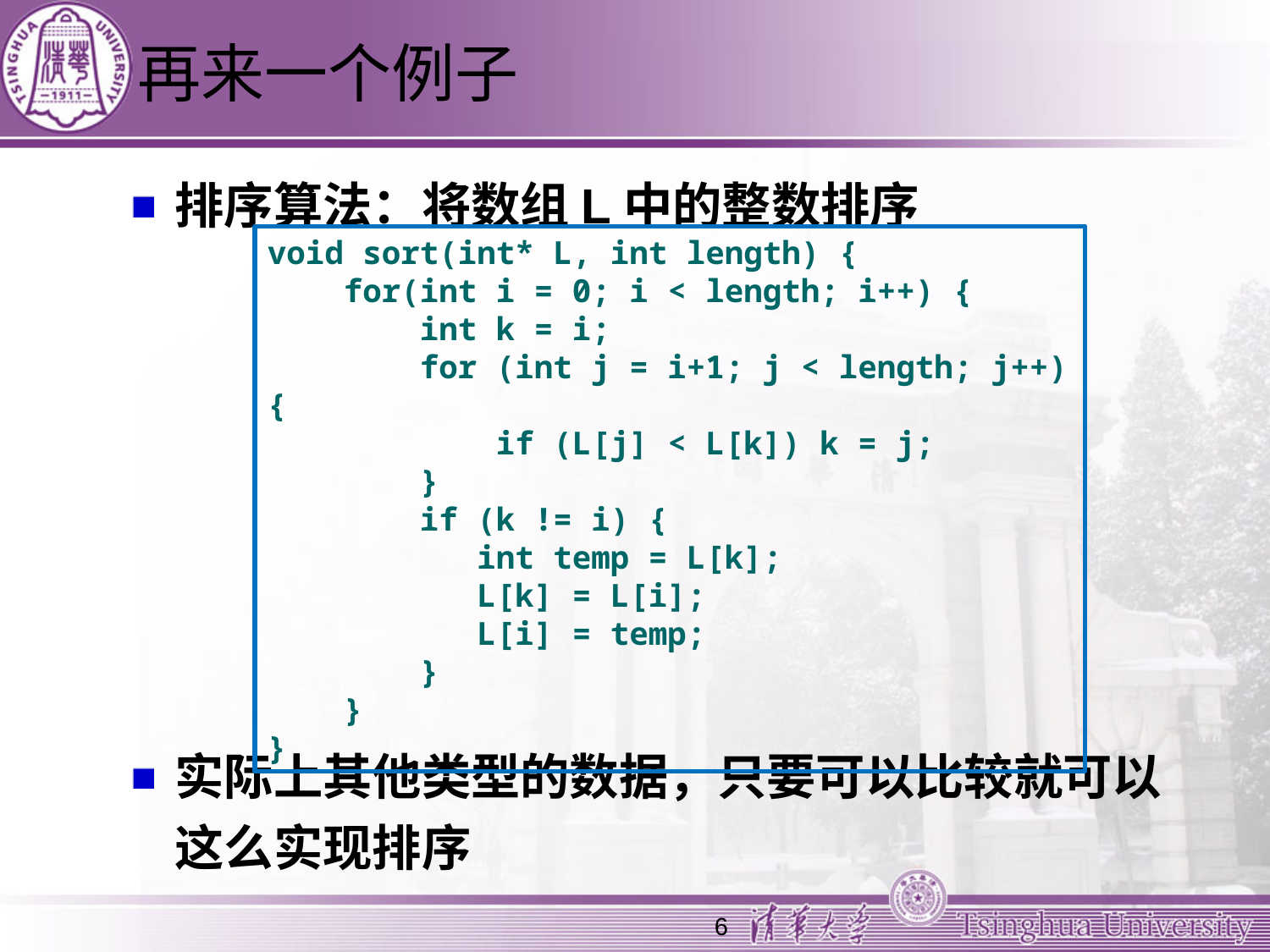

# 再来一个例子
排序算法：将数组L中的整数排序

实际上其他类型的数据，只要可以比较就可以这么实现排序
void sort(int* L, int length) {
    for(int i = 0; i < length; i++) {
        int k = i;
        for (int j = i+1; j < length; j++) {
            if (L[j] < L[k]) k = j;
        }
        if (k != i) {
           int temp = L[k];
           L[k] = L[i];
           L[i] = temp;
        }
    }
}
6